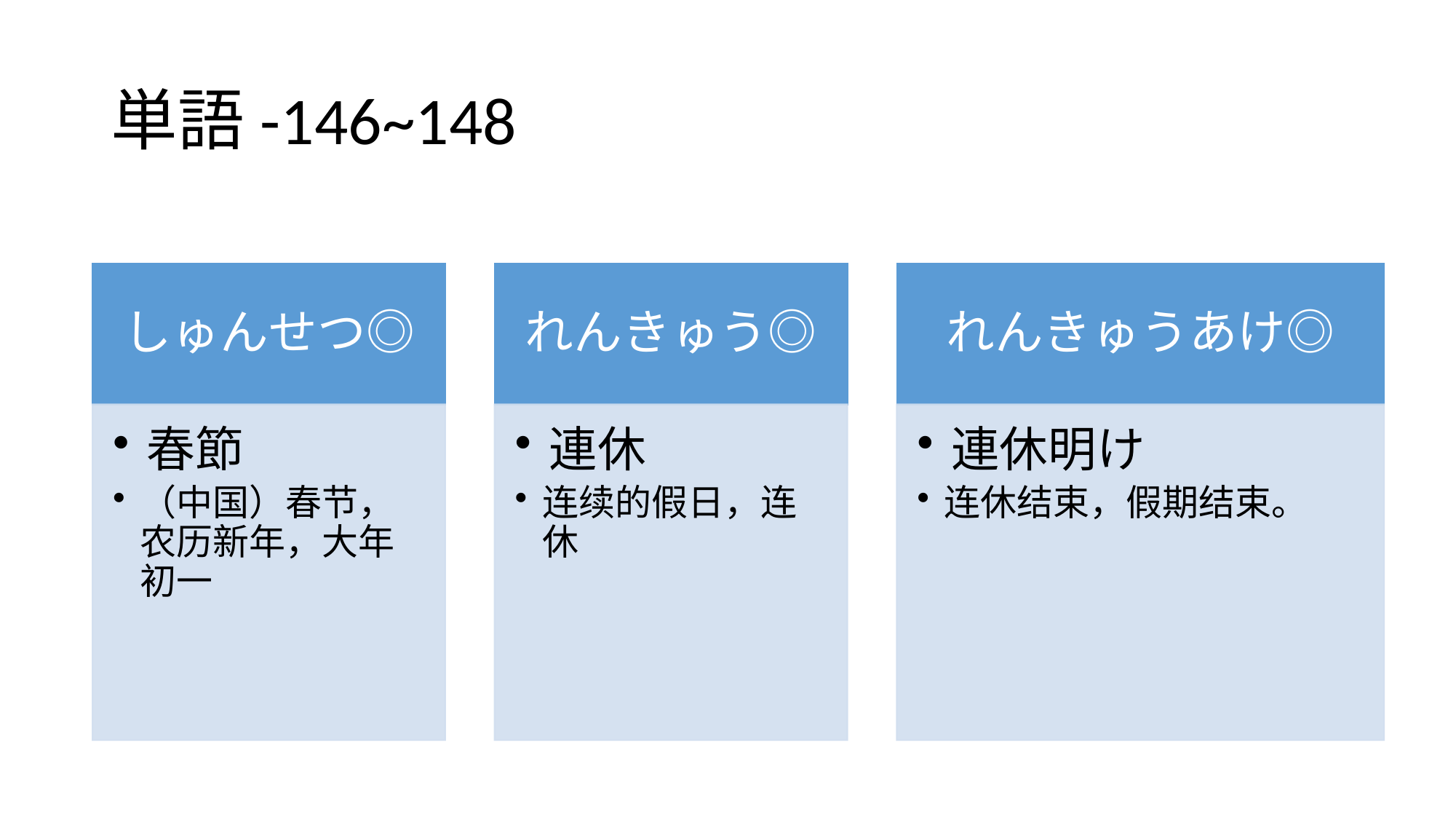

# 単語-146~148
しゅんせつ◎
春節
（中国）春节，农历新年，大年初一
れんきゅう◎
連休
连续的假日，连休
れんきゅうあけ◎
連休明け
连休结束，假期结束。